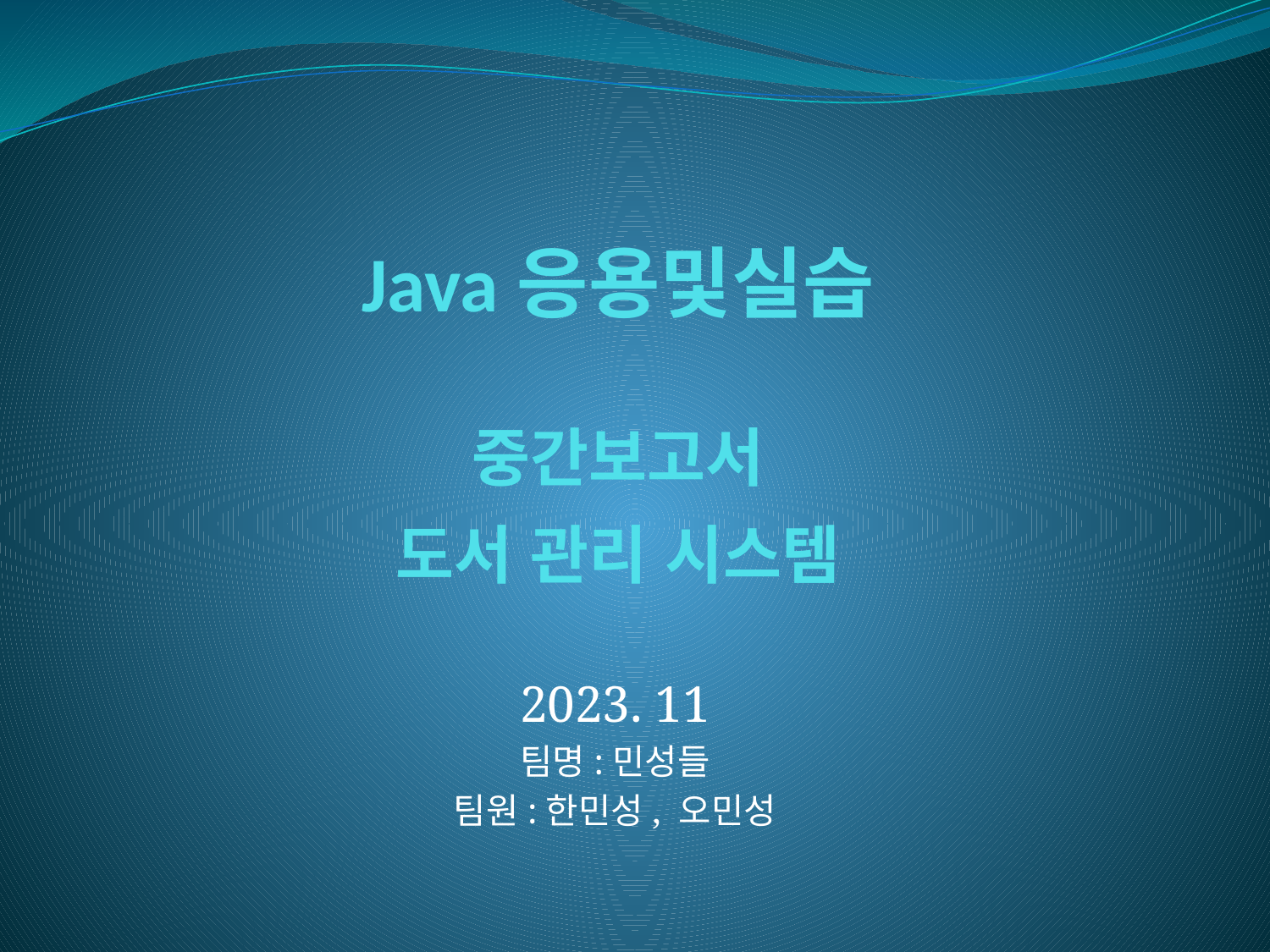

# Java응용및실습
중간보고서
도서 관리 시스템
2023. 11
팀명:민성들
팀원:한민성, 오민성